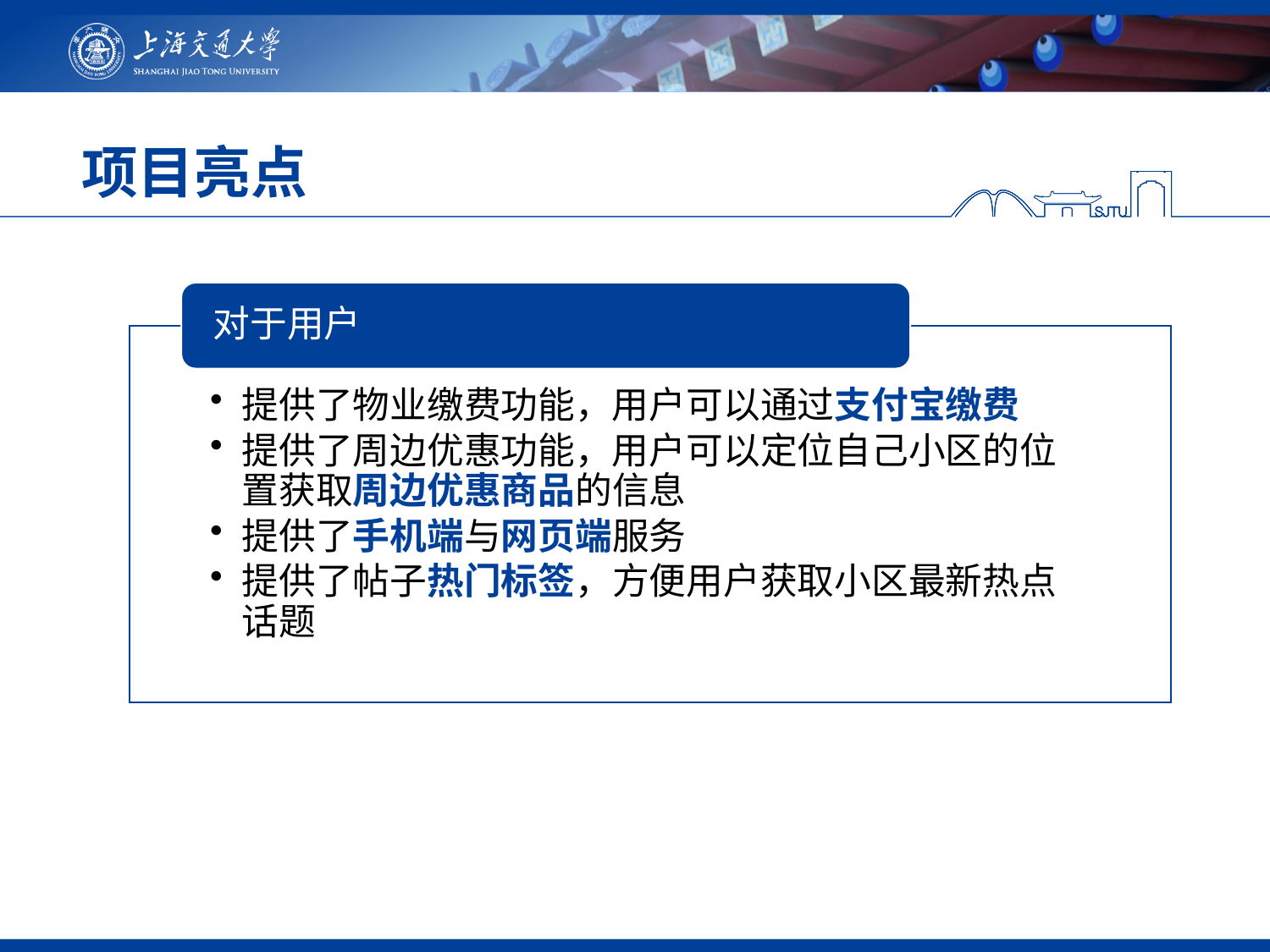

# 项目亮点
提供了物业缴费功能，用户可以通过支付宝缴费
提供了周边优惠功能，用户可以定位自己小区的位置获取周边优惠商品的信息
提供了手机端与网页端服务
提供了帖子热门标签，方便用户获取小区最新热点话题
对于用户